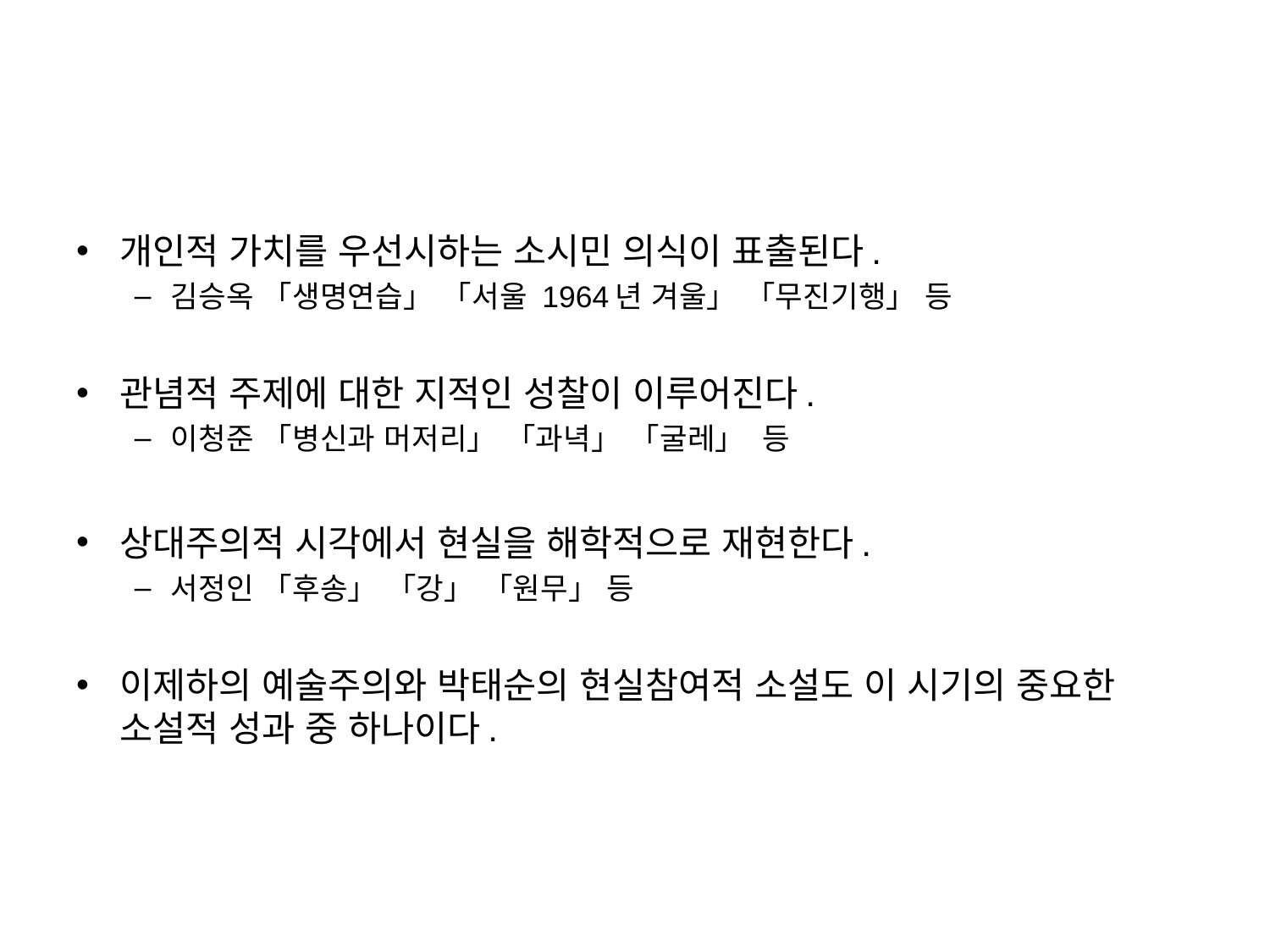

개인적 가치를 우선시하는 소시민 의식이 표출된다.
김승옥 「생명연습」 「서울 1964년 겨울」 「무진기행」 등

관념적 주제에 대한 지적인 성찰이 이루어진다.
이청준 「병신과 머저리」 「과녁」 「굴레」  등

상대주의적 시각에서 현실을 해학적으로 재현한다.
서정인 「후송」 「강」 「원무」 등

이제하의 예술주의와 박태순의 현실참여적 소설도 이 시기의 중요한 소설적 성과 중 하나이다.